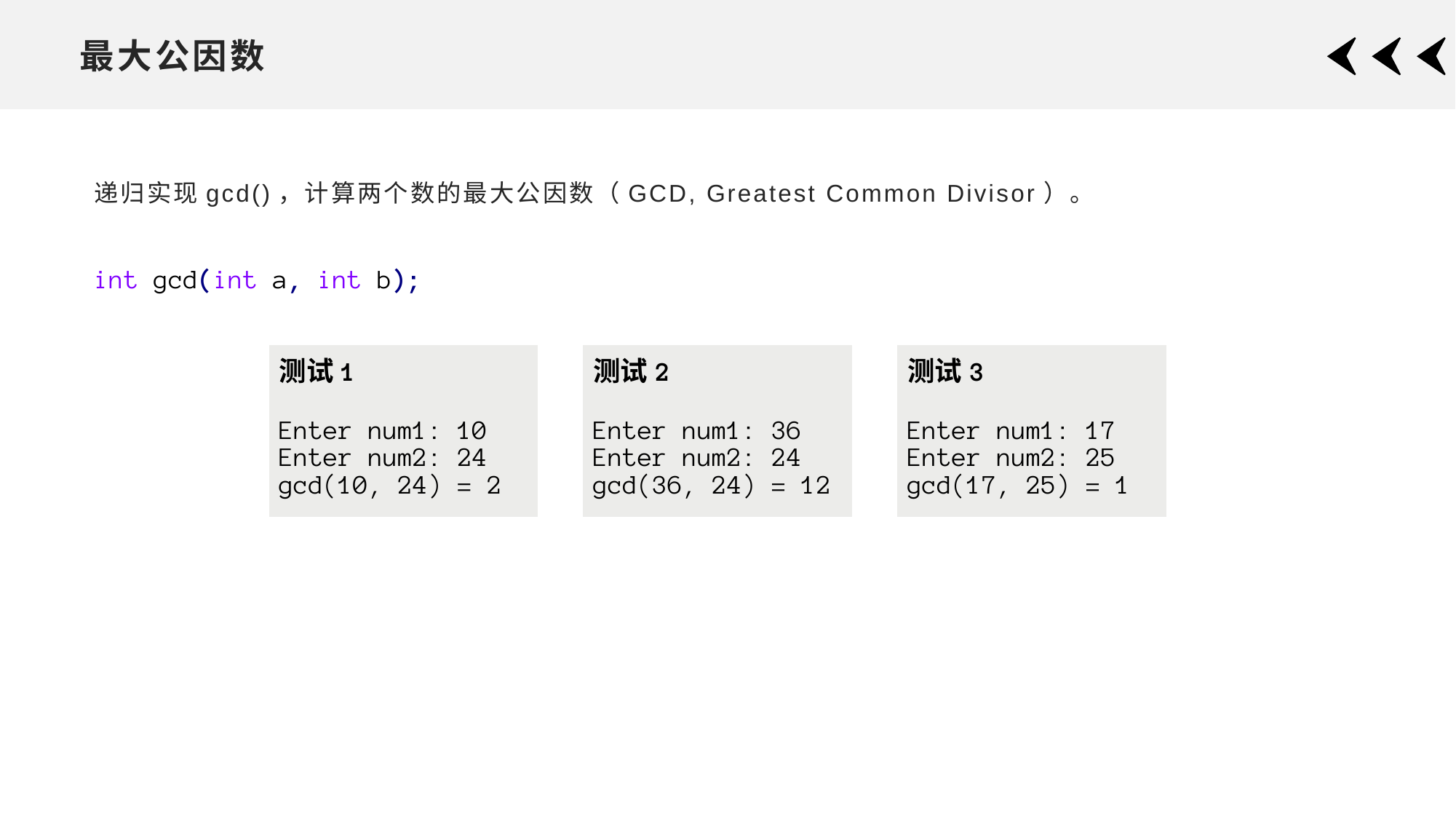

# 最大公因数
递归实现gcd()，计算两个数的最大公因数（GCD, Greatest Common Divisor）。
int gcd(int a, int b);
| 测试1 Enter num1: 10 Enter num2: 24 gcd(10, 24) = 2 |
| --- |
| 测试2 Enter num1: 36 Enter num2: 24 gcd(36, 24) = 12 |
| --- |
| 测试3 Enter num1: 17 Enter num2: 25 gcd(17, 25) = 1 |
| --- |